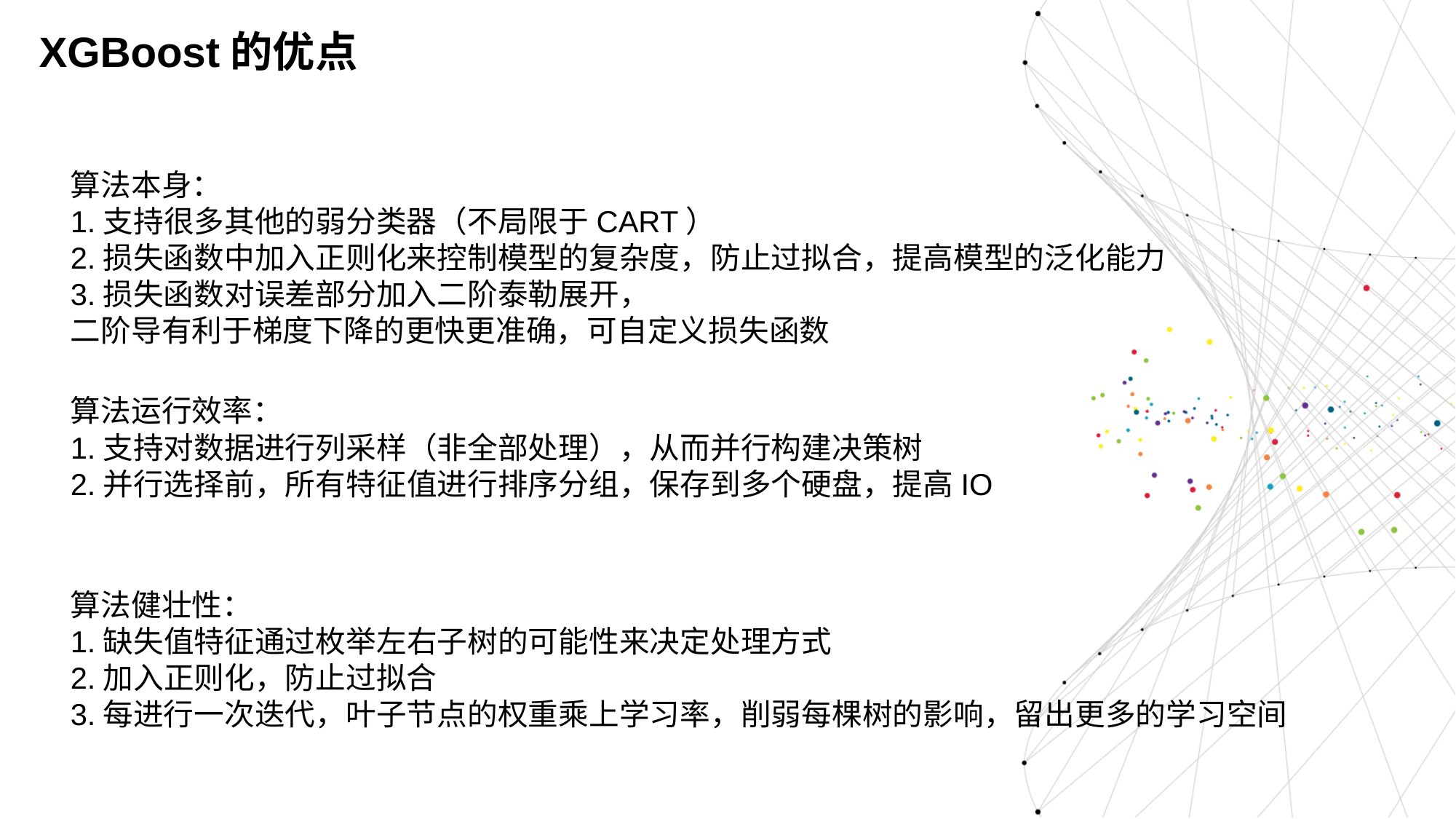

XGBoost的优点
算法本身：
1.支持很多其他的弱分类器（不局限于CART）
2.损失函数中加入正则化来控制模型的复杂度，防止过拟合，提高模型的泛化能力
3.损失函数对误差部分加入二阶泰勒展开，
二阶导有利于梯度下降的更快更准确，可自定义损失函数

算法运行效率：
1.支持对数据进行列采样（非全部处理），从而并行构建决策树
2.并行选择前，所有特征值进行排序分组，保存到多个硬盘，提高IO
算法健壮性：
1.缺失值特征通过枚举左右子树的可能性来决定处理方式
2.加入正则化，防止过拟合
3.每进行一次迭代，叶子节点的权重乘上学习率，削弱每棵树的影响，留出更多的学习空间